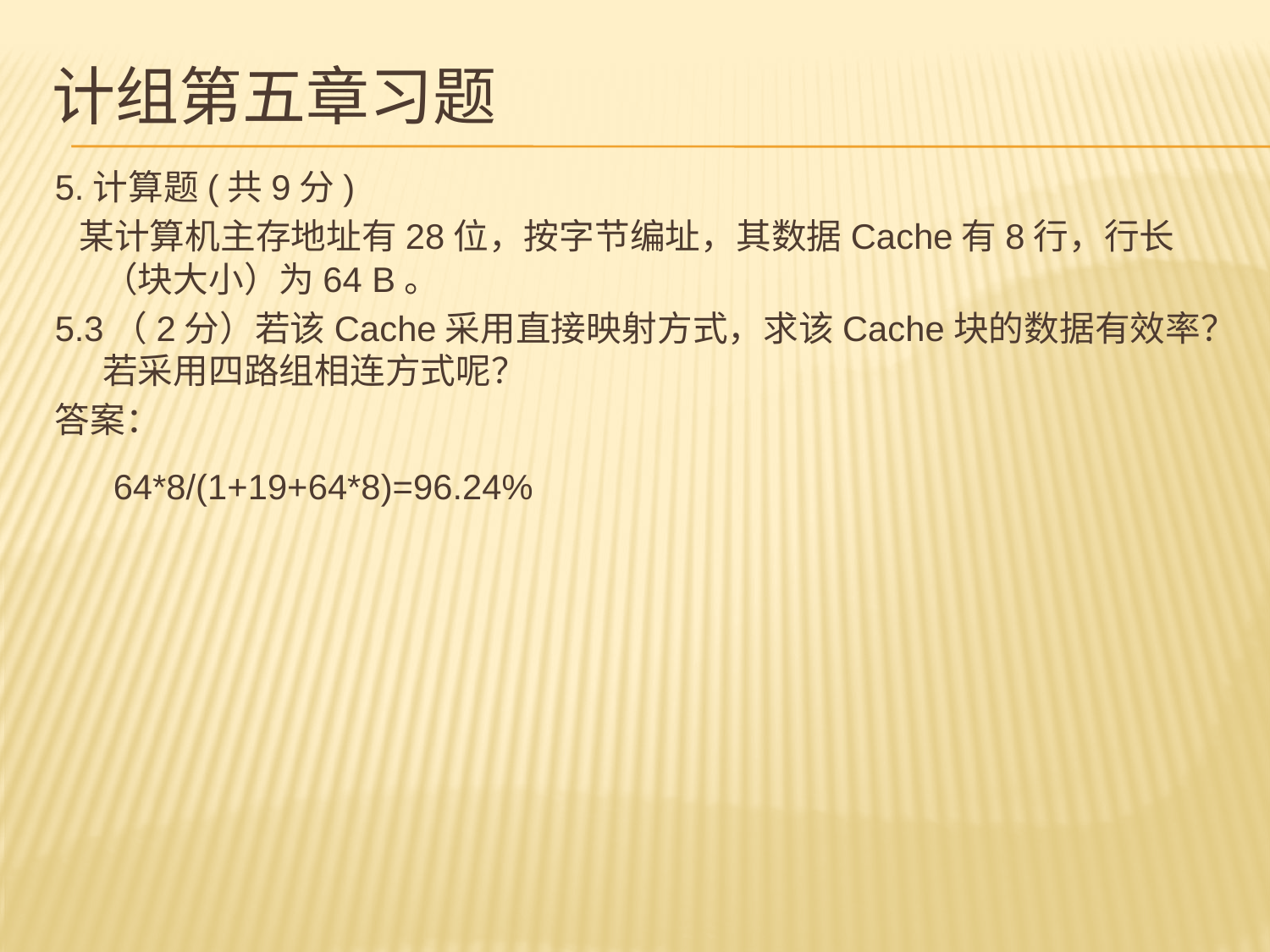

# 计组第五章习题
5.计算题(共9分)
  某计算机主存地址有28位，按字节编址，其数据Cache有8行，行长（块大小）为64 B。
5.3（2分）若该Cache采用直接映射方式，求该Cache块的数据有效率？若采用四路组相连方式呢？
答案：
      64*8/(1+19+64*8)=96.24%